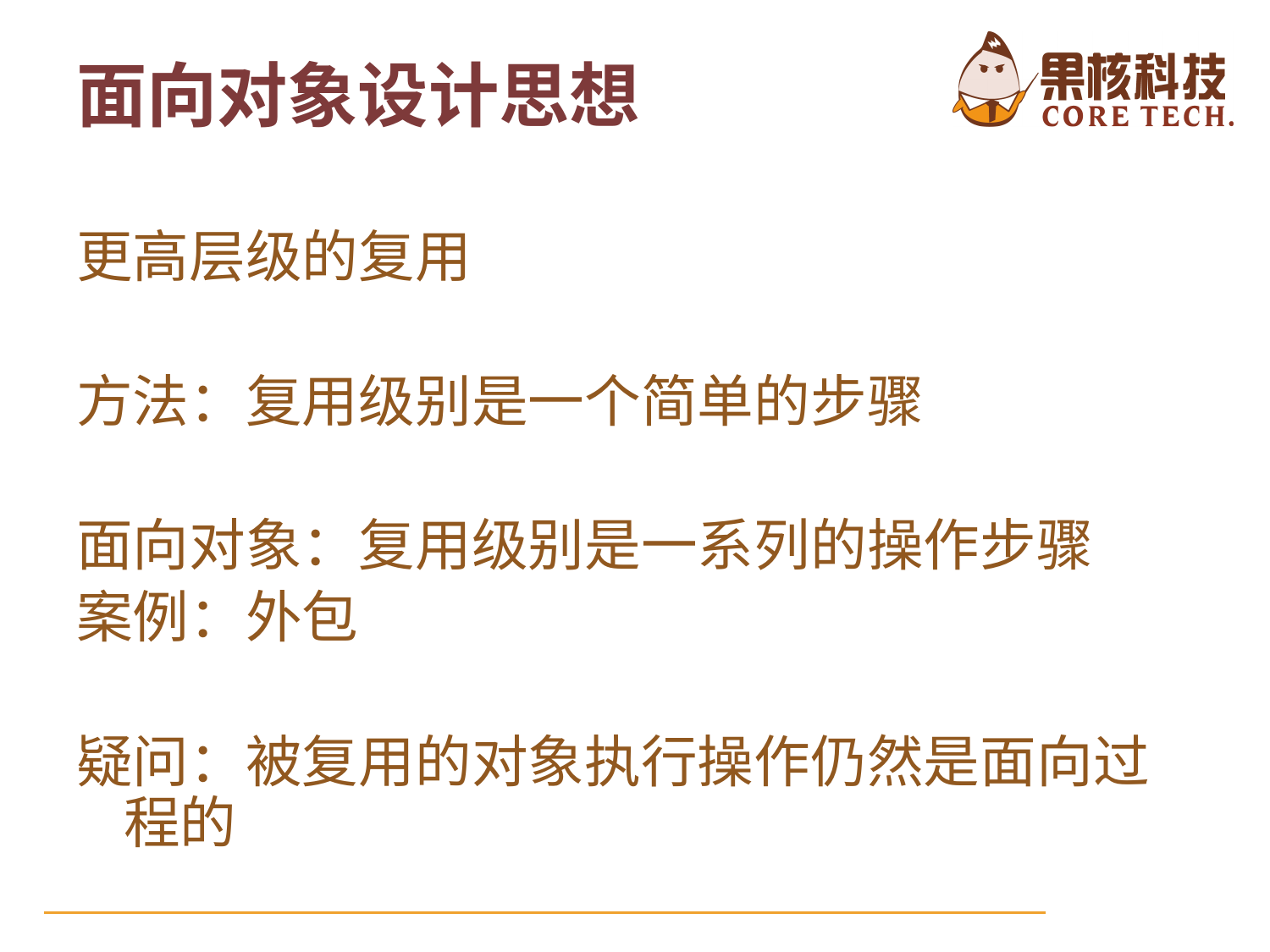

面向对象设计思想
更高层级的复用

方法：复用级别是一个简单的步骤

面向对象：复用级别是一系列的操作步骤
案例：外包

疑问：被复用的对象执行操作仍然是面向过程的